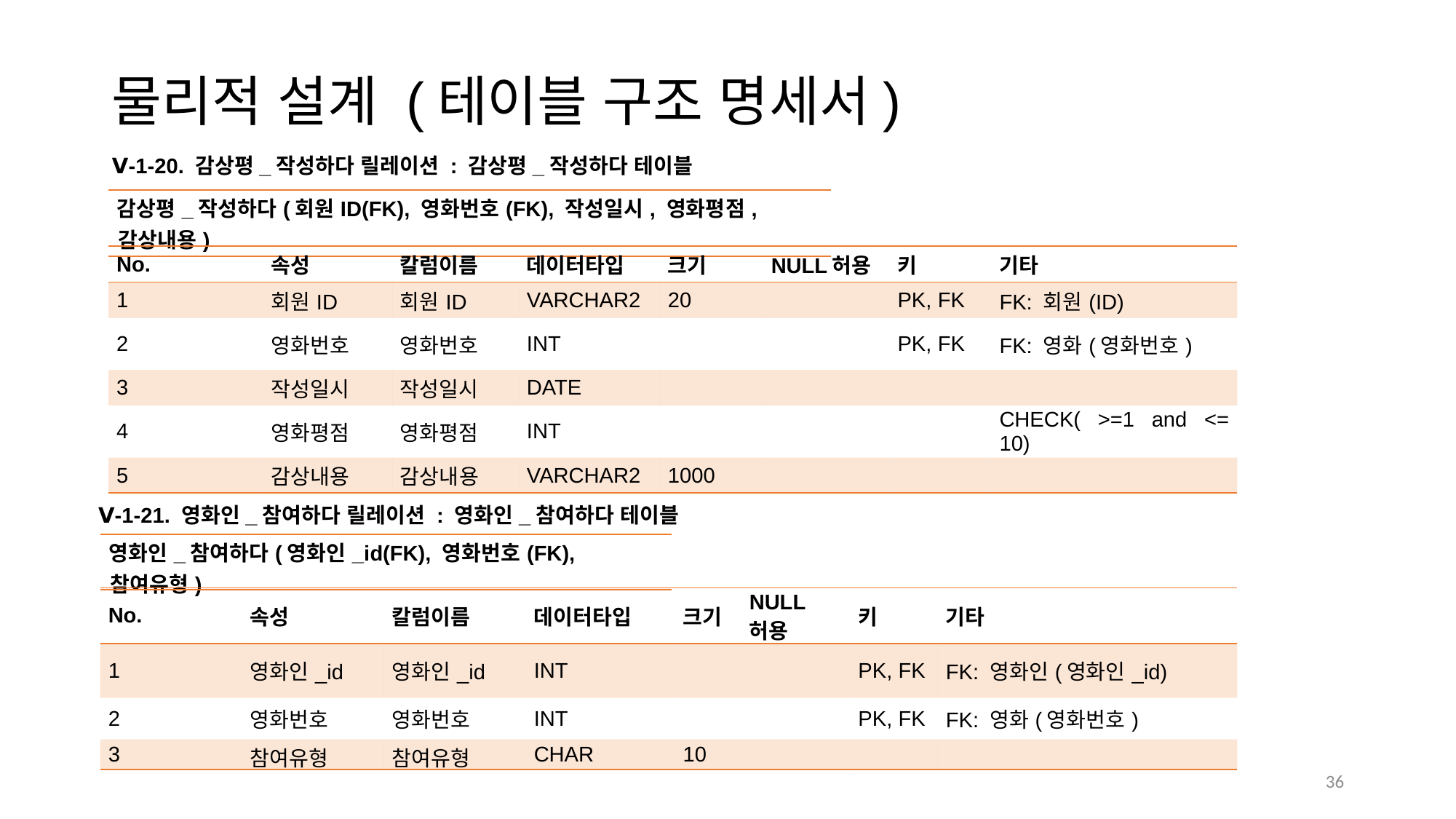

물리적 설계 (테이블 구조 명세서)
Ⅴ-1-20. 감상평_작성하다 릴레이션 : 감상평_작성하다 테이블
| 감상평\_작성하다(회원ID(FK), 영화번호(FK), 작성일시, 영화평점, 감상내용) |
| --- |
| No. | 속성 | 칼럼이름 | 데이터타입 | 크기 | NULL허용 | 키 | 기타 |
| --- | --- | --- | --- | --- | --- | --- | --- |
| 1 | 회원ID | 회원ID | VARCHAR2 | 20 |  | PK, FK | FK: 회원(ID) |
| 2 | 영화번호 | 영화번호 | INT |  |  | PK, FK | FK: 영화(영화번호) |
| 3 | 작성일시 | 작성일시 | DATE |  |  |  |  |
| 4 | 영화평점 | 영화평점 | INT |  |  |  | CHECK( >=1 and <= 10) |
| 5 | 감상내용 | 감상내용 | VARCHAR2 | 1000 |  |  |  |
Ⅴ-1-21. 영화인_참여하다 릴레이션 : 영화인_참여하다 테이블
| 영화인\_참여하다(영화인\_id(FK), 영화번호(FK), 참여유형) |
| --- |
| No. | 속성 | 칼럼이름 | 데이터타입 | 크기 | NULL허용 | 키 | 기타 |
| --- | --- | --- | --- | --- | --- | --- | --- |
| 1 | 영화인\_id | 영화인\_id | INT |  |  | PK, FK | FK: 영화인(영화인\_id) |
| 2 | 영화번호 | 영화번호 | INT |  |  | PK, FK | FK: 영화(영화번호) |
| 3 | 참여유형 | 참여유형 | CHAR | 10 |  |  |  |
36